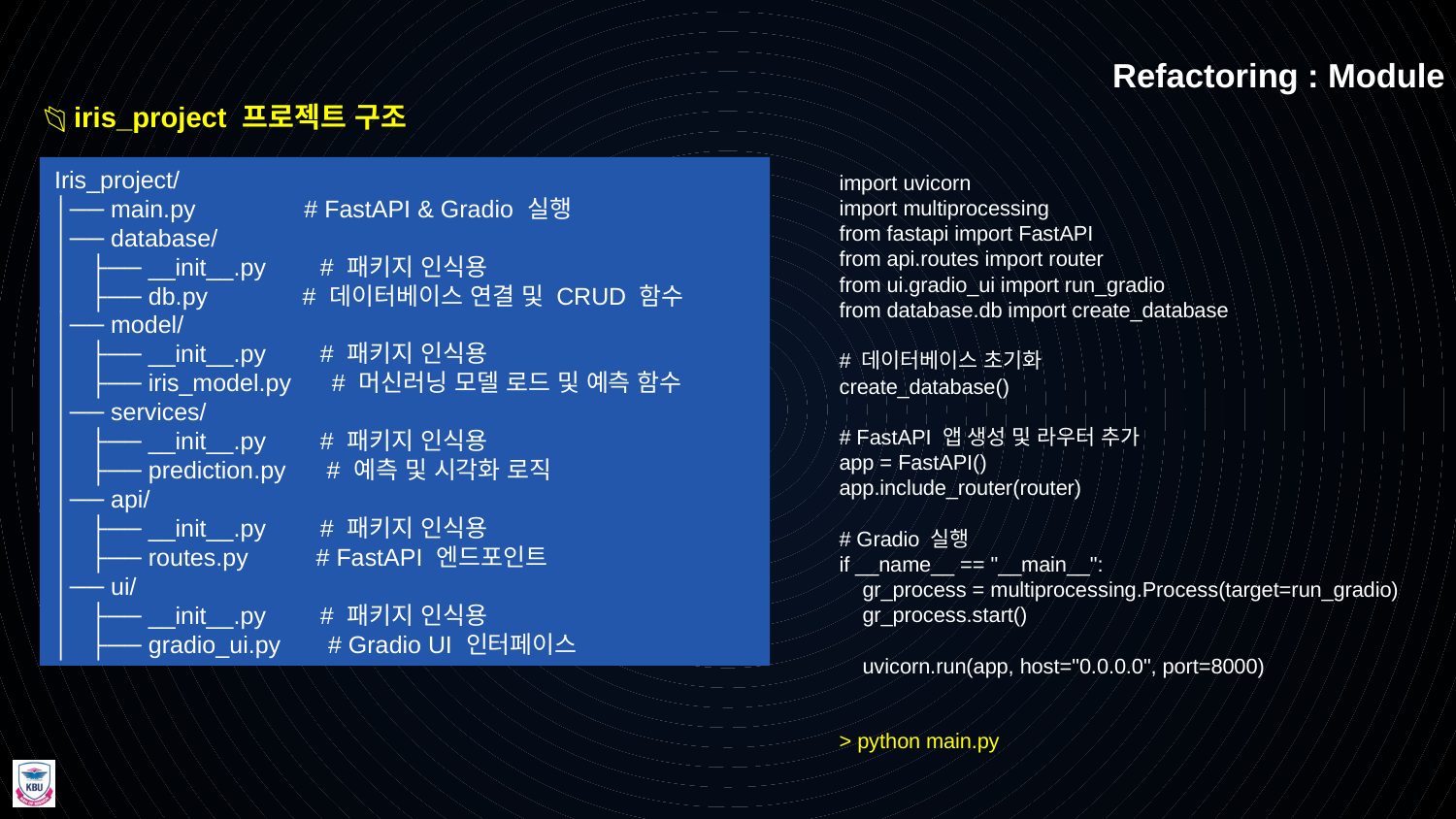

Refactoring : Module
📂 iris_project 프로젝트 구조
Iris_project/
│── main.py                # FastAPI & Gradio 실행
│── database/
│   ├── __init__.py        # 패키지 인식용
│   ├── db.py              # 데이터베이스 연결 및 CRUD 함수
│── model/
│   ├── __init__.py        # 패키지 인식용
│   ├── iris_model.py      # 머신러닝 모델 로드 및 예측 함수
│── services/
│   ├── __init__.py        # 패키지 인식용
│   ├── prediction.py      # 예측 및 시각화 로직
│── api/
│   ├── __init__.py        # 패키지 인식용
│   ├── routes.py          # FastAPI 엔드포인트
│── ui/
│   ├── __init__.py        # 패키지 인식용
│   ├── gradio_ui.py       # Gradio UI 인터페이스
import uvicorn
import multiprocessing
from fastapi import FastAPI
from api.routes import router
from ui.gradio_ui import run_gradio
from database.db import create_database

# 데이터베이스 초기화
create_database()

# FastAPI 앱 생성 및 라우터 추가
app = FastAPI()
app.include_router(router)

# Gradio 실행
if __name__ == "__main__":
    gr_process = multiprocessing.Process(target=run_gradio)
    gr_process.start()

    uvicorn.run(app, host="0.0.0.0", port=8000)
> python main.py